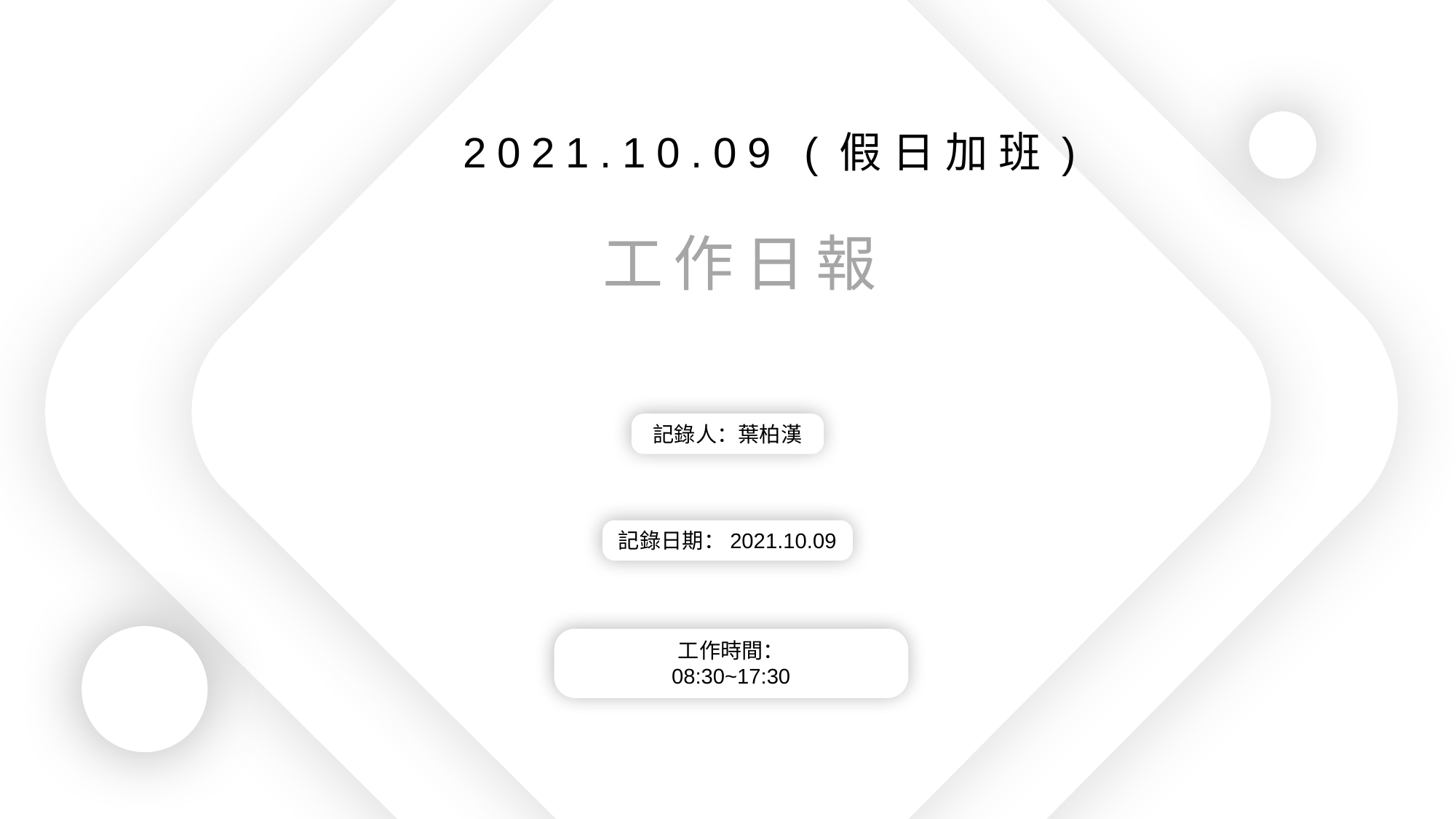

2021.10.09 (假日加班)
工作日報

記錄人：葉柏漢

記錄日期：2021.10.09

工作時間：
08:30~17:30